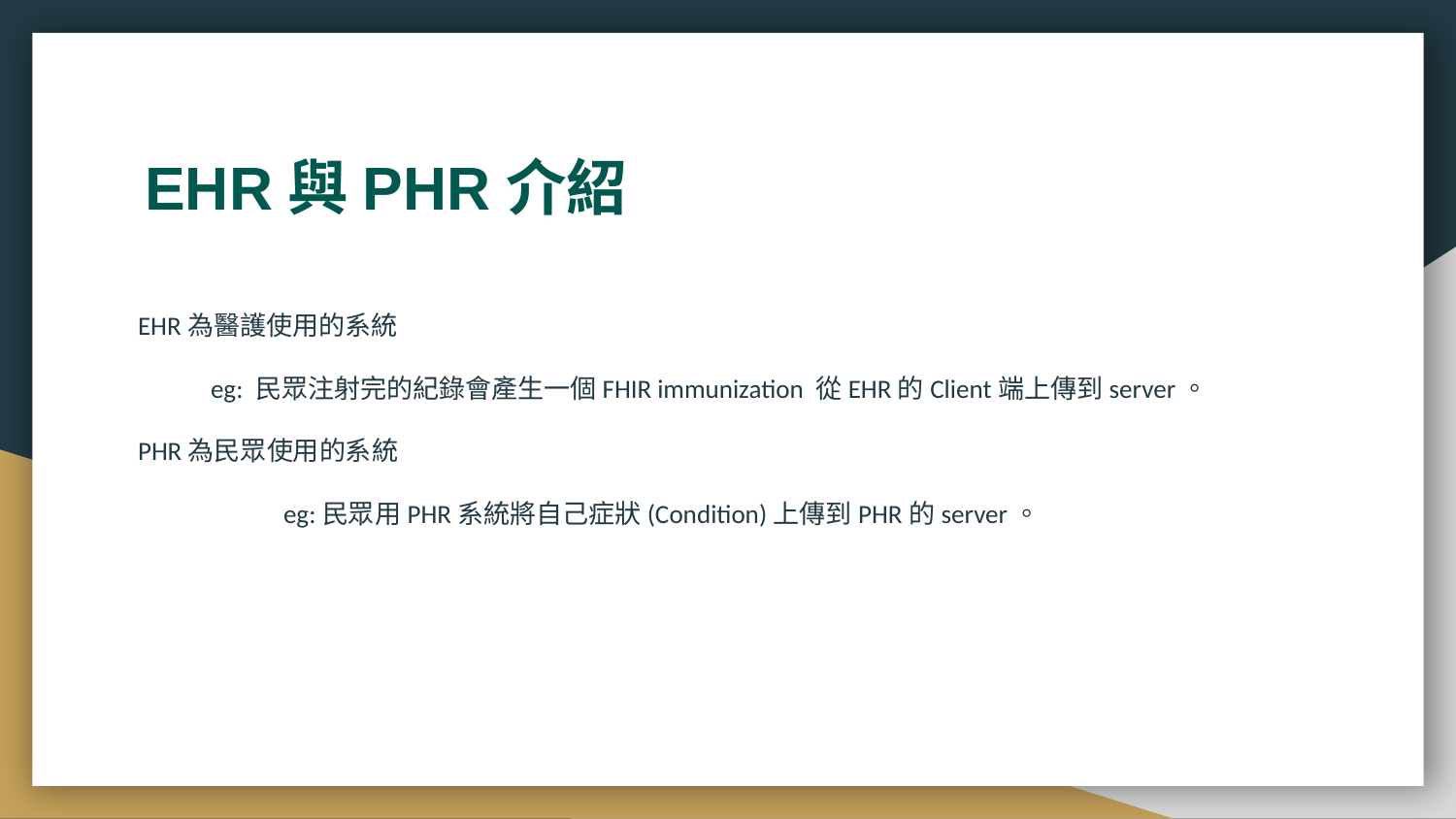

# EHR與PHR介紹
EHR為醫護使用的系統
eg: 民眾注射完的紀錄會產生一個FHIR immunization 從EHR的Client端上傳到server。
PHR為民眾使用的系統
	eg:民眾用PHR系統將自己症狀(Condition)上傳到PHR的server。